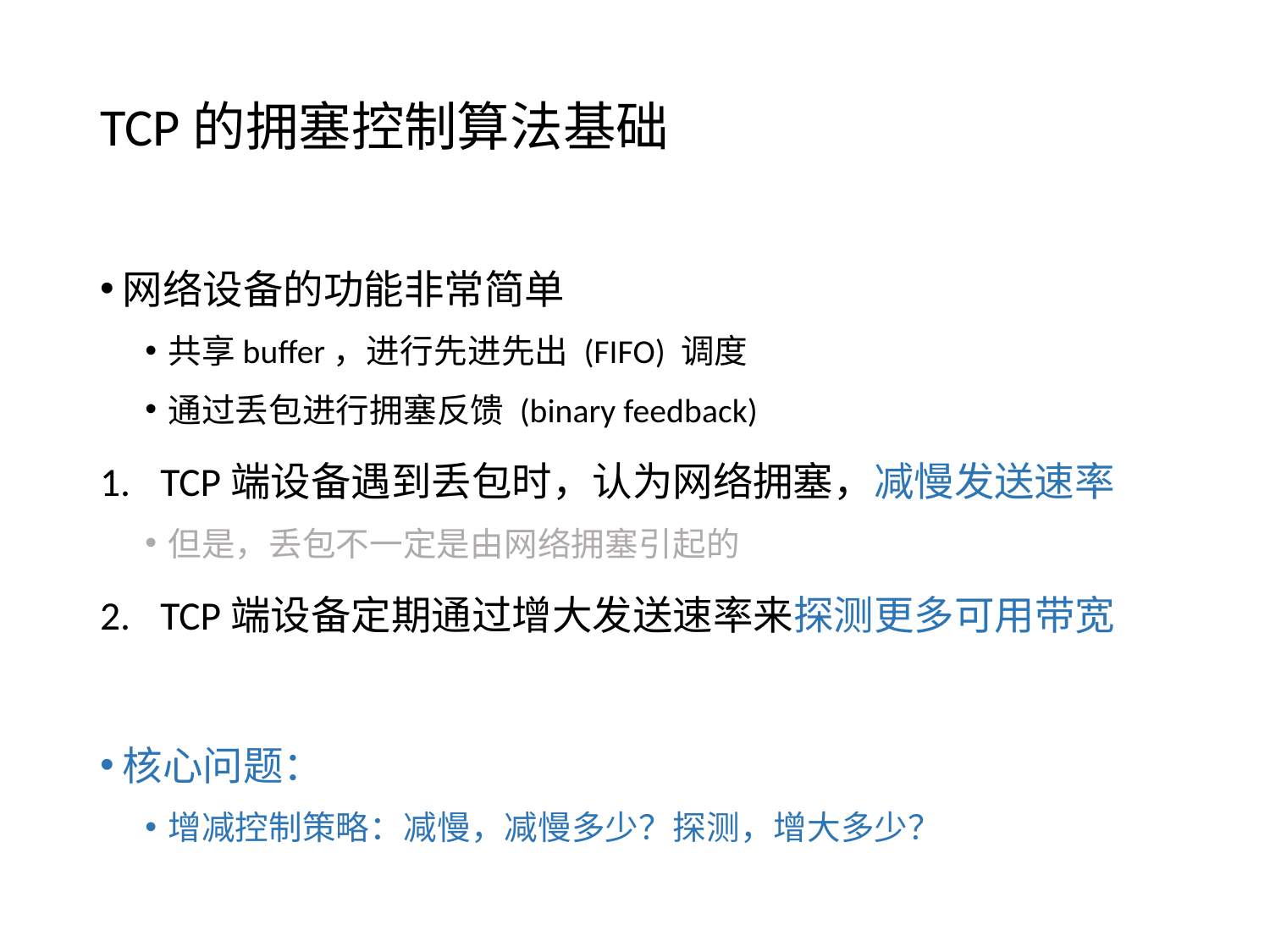

# TCP的拥塞控制算法基础
网络设备的功能非常简单
共享buffer，进行先进先出 (FIFO) 调度
通过丢包进行拥塞反馈 (binary feedback)
TCP端设备遇到丢包时，认为网络拥塞，减慢发送速率
但是，丢包不一定是由网络拥塞引起的
TCP端设备定期通过增大发送速率来探测更多可用带宽

核心问题：
增减控制策略：减慢，减慢多少？探测，增大多少？
28